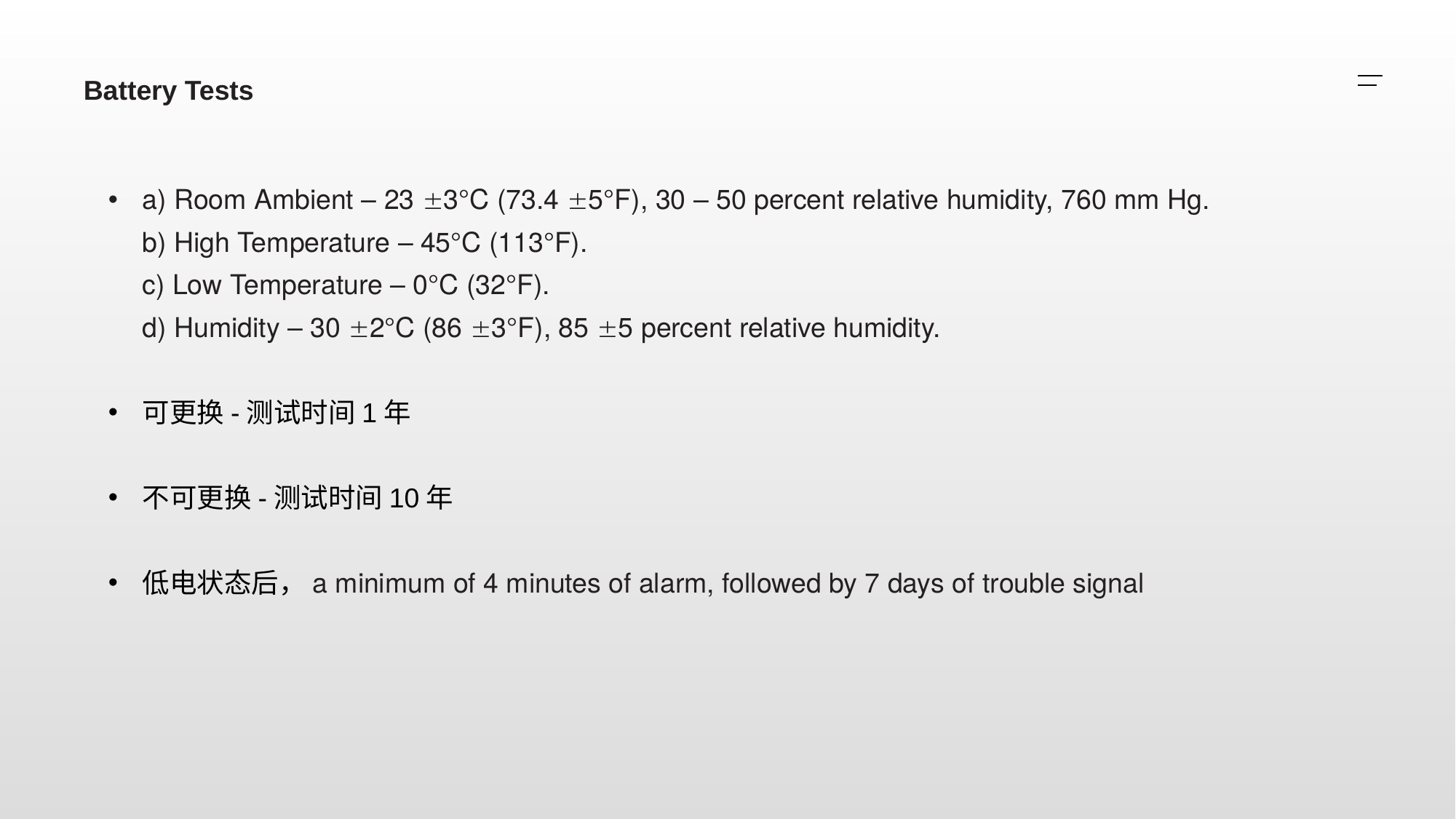

Battery Tests

a) Room Ambient – 23 ±3°C (73.4 ±5°F), 30 – 50 percent relative humidity, 760 mm Hg.
b) High Temperature – 45°C (113°F).
c) Low Temperature – 0°C (32°F).
d) Humidity – 30 ±2°C (86 ±3°F), 85 ±5 percent relative humidity.

可更换-测试时间1年

不可更换-测试时间10年

低电状态后，a minimum of 4 minutes of alarm, followed by 7 days of trouble signal